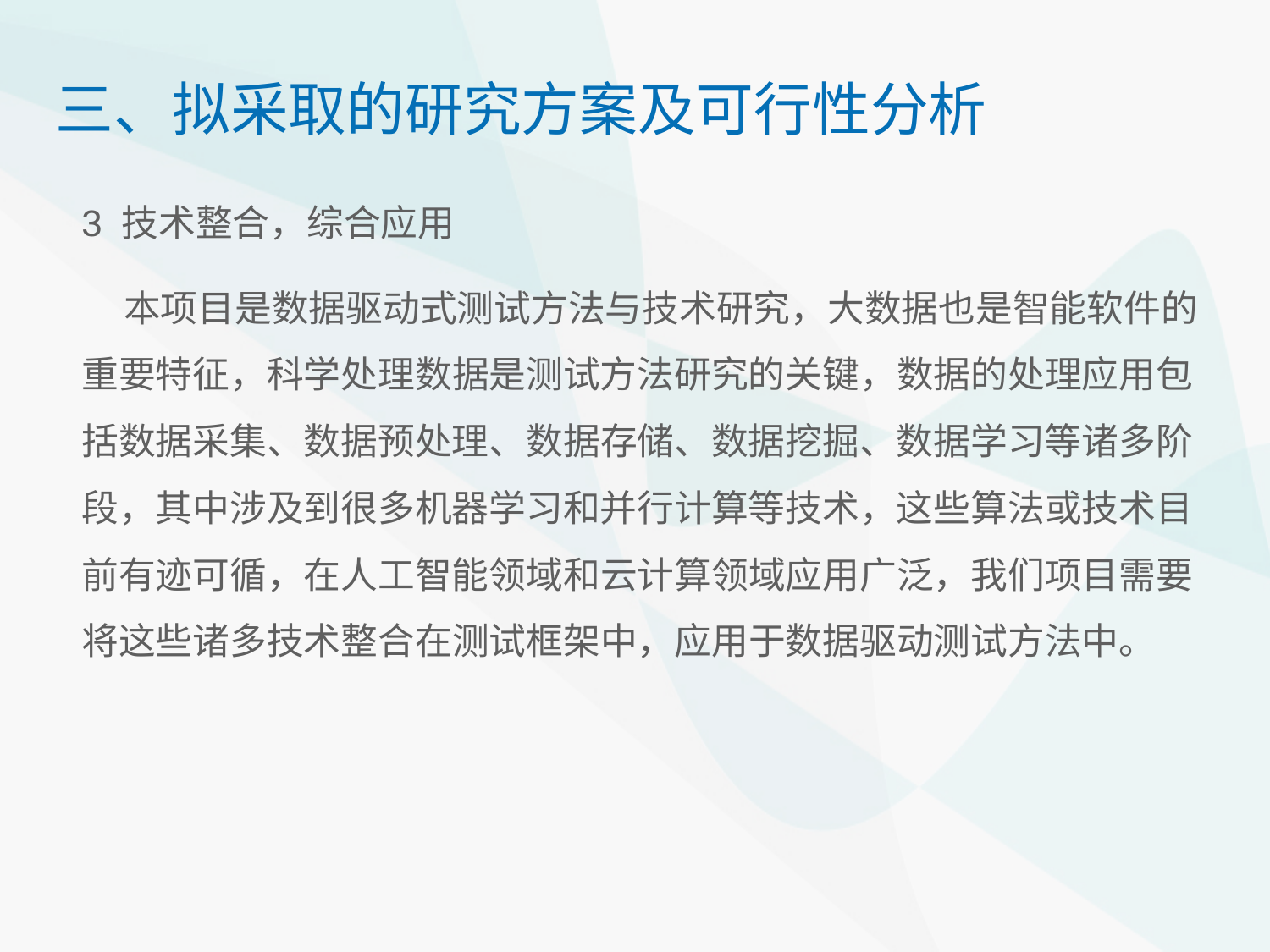

三、拟采取的研究方案及可行性分析
3 技术整合，综合应用
    本项目是数据驱动式测试方法与技术研究，大数据也是智能软件的重要特征，科学处理数据是测试方法研究的关键，数据的处理应用包括数据采集、数据预处理、数据存储、数据挖掘、数据学习等诸多阶段，其中涉及到很多机器学习和并行计算等技术，这些算法或技术目前有迹可循，在人工智能领域和云计算领域应用广泛，我们项目需要将这些诸多技术整合在测试框架中，应用于数据驱动测试方法中。